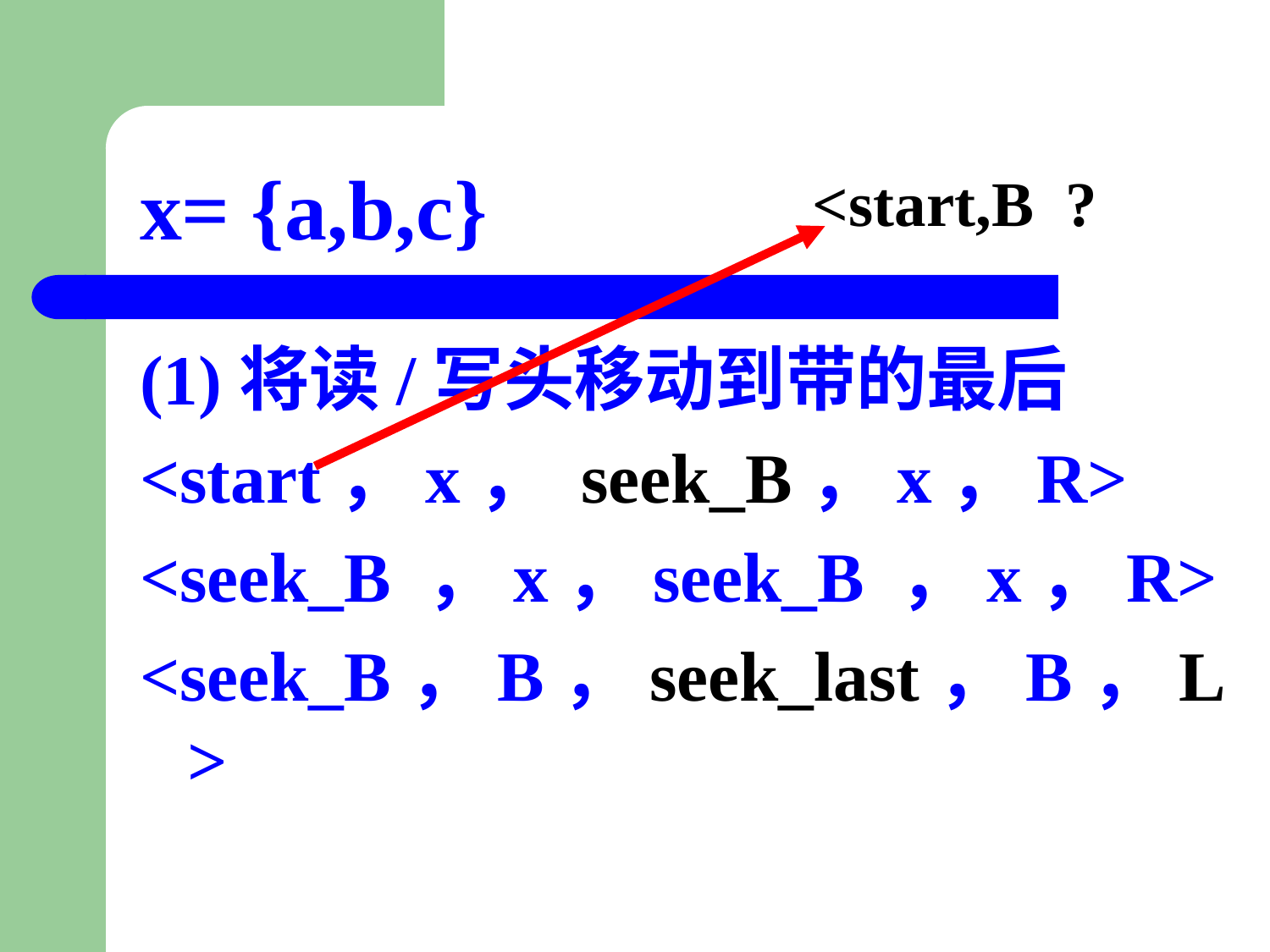

# x= {a,b,c}
<start,B  ?

(1)将读/写头移动到带的最后
<start，x， seek_B，x，R>
<seek_B ，x，seek_B ，x，R>
<seek_B，B，seek_last，B，L>